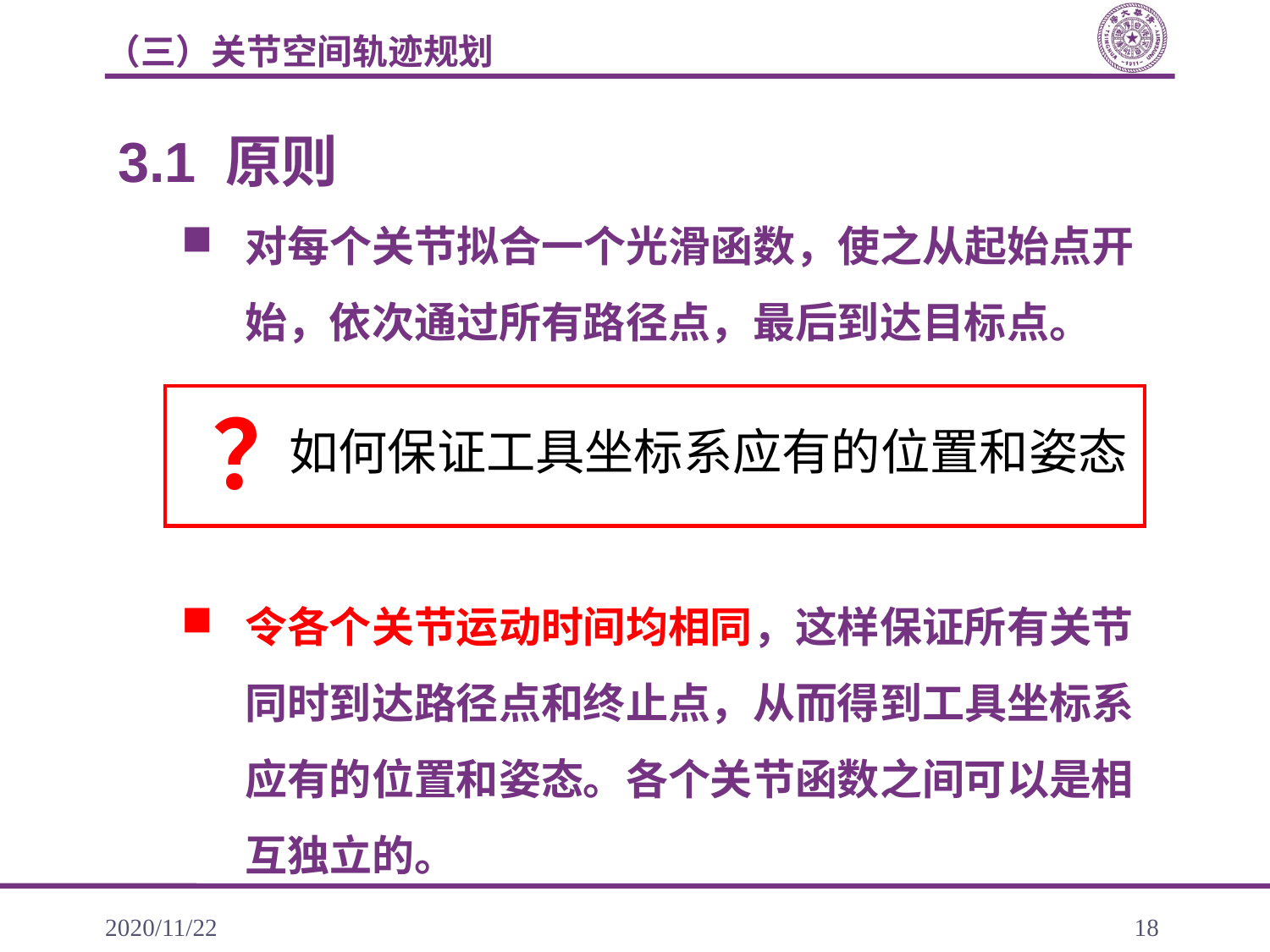

（三）关节空间轨迹规划
3.1 原则
对每个关节拟合一个光滑函数，使之从起始点开始，依次通过所有路径点，最后到达目标点。

令各个关节运动时间均相同，这样保证所有关节同时到达路径点和终止点，从而得到工具坐标系应有的位置和姿态。各个关节函数之间可以是相互独立的。

？
如何保证工具坐标系应有的位置和姿态
2020/11/22
18